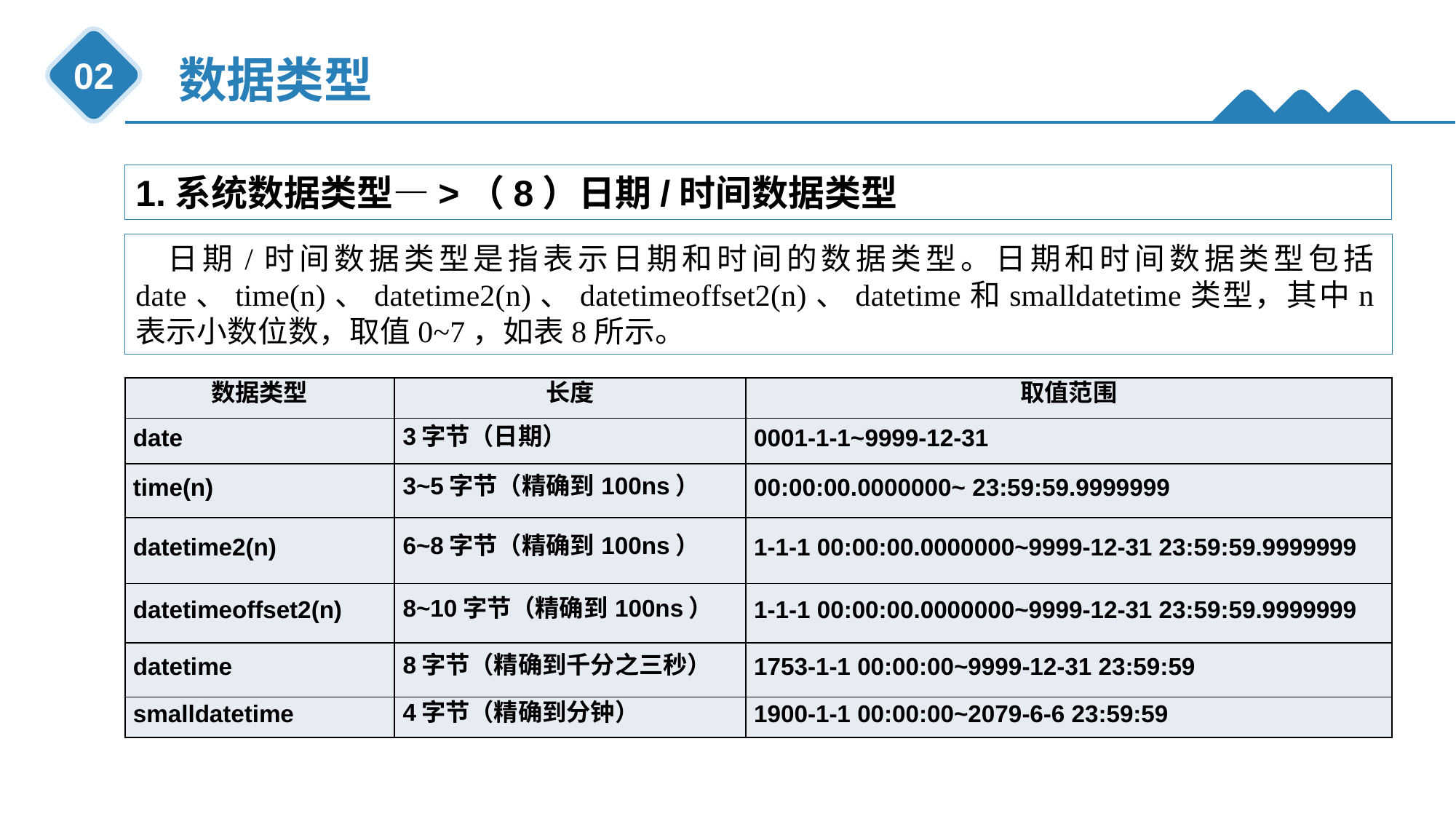

数据类型
02

1.系统数据类型—>（8）日期/时间数据类型
日期/时间数据类型是指表示日期和时间的数据类型。日期和时间数据类型包括date、time(n)、datetime2(n)、datetimeoffset2(n)、datetime和smalldatetime类型，其中n表示小数位数，取值0~7，如表8所示。
| 数据类型 | 长度 | 取值范围 |
| --- | --- | --- |
| date | 3字节（日期） | 0001-1-1~9999-12-31 |
| time(n) | 3~5字节（精确到100ns） | 00:00:00.0000000~ 23:59:59.9999999 |
| datetime2(n) | 6~8字节（精确到100ns） | 1-1-1 00:00:00.0000000~9999-12-31 23:59:59.9999999 |
| datetimeoffset2(n) | 8~10字节（精确到100ns） | 1-1-1 00:00:00.0000000~9999-12-31 23:59:59.9999999 |
| datetime | 8字节（精确到千分之三秒） | 1753-1-1 00:00:00~9999-12-31 23:59:59 |
| smalldatetime | 4字节（精确到分钟） | 1900-1-1 00:00:00~2079-6-6 23:59:59 |